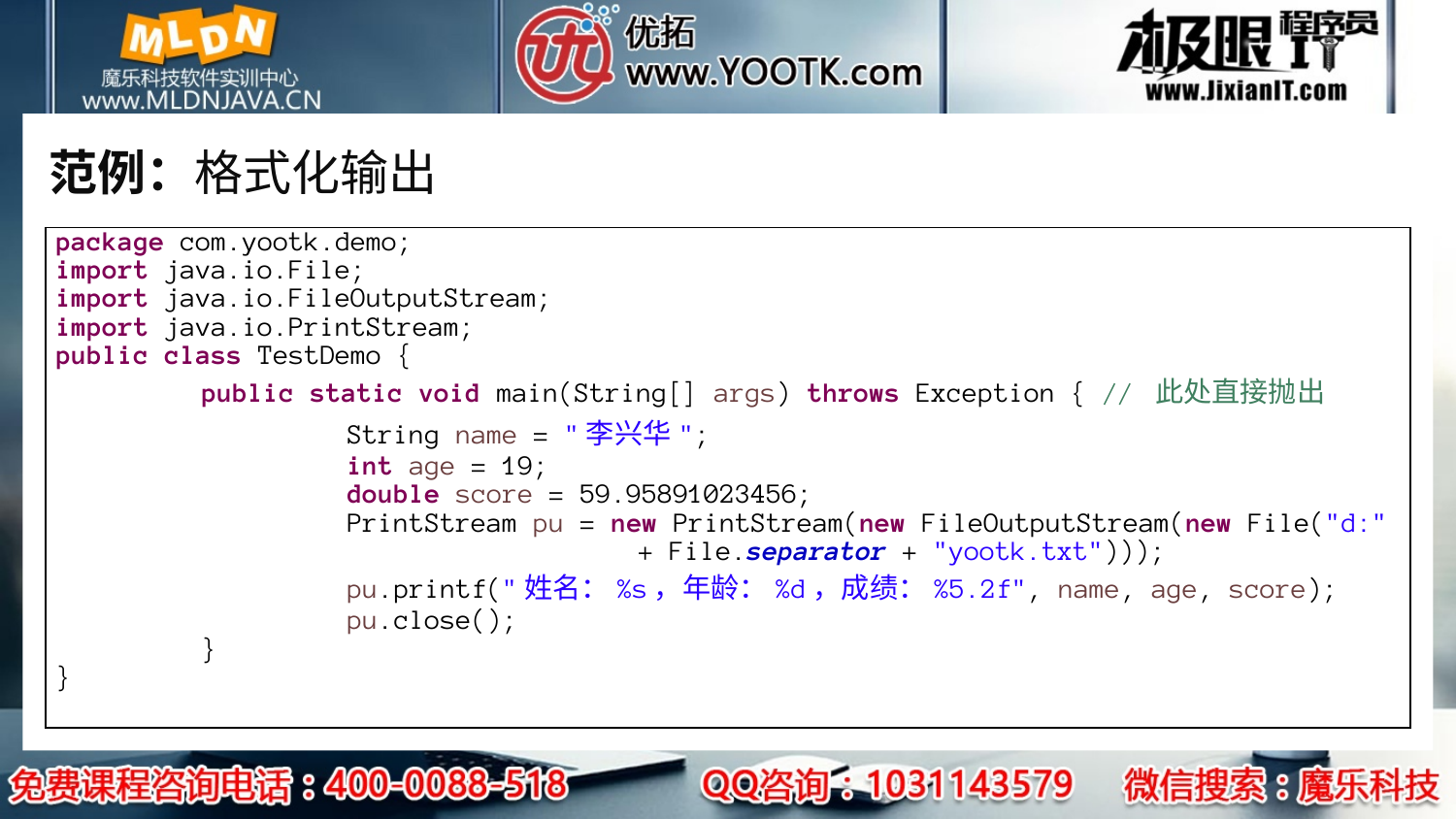

# 范例：格式化输出
| package com.yootk.demo; import java.io.File; import java.io.FileOutputStream; import java.io.PrintStream; public class TestDemo { public static void main(String[] args) throws Exception { // 此处直接抛出 String name = "李兴华"; int age = 19; double score = 59.95891023456; PrintStream pu = new PrintStream(new FileOutputStream(new File("d:" + File.separator + "yootk.txt"))); pu.printf("姓名：%s，年龄：%d，成绩：%5.2f", name, age, score); pu.close(); } } |
| --- |